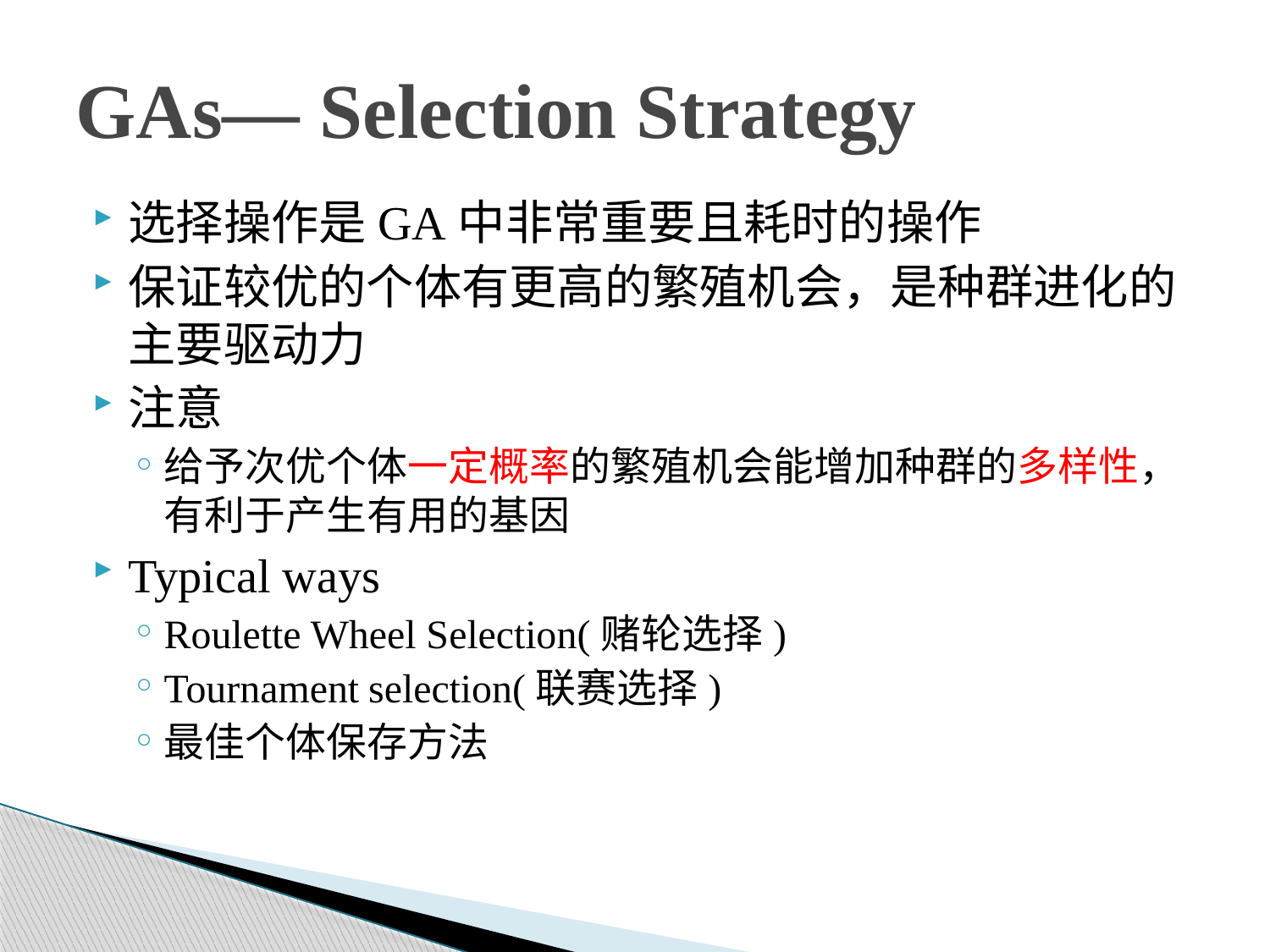

# GAs— Selection Strategy
选择操作是GA中非常重要且耗时的操作
保证较优的个体有更高的繁殖机会，是种群进化的主要驱动力
注意
给予次优个体一定概率的繁殖机会能增加种群的多样性，有利于产生有用的基因
Typical ways
Roulette Wheel Selection(赌轮选择)
Tournament selection(联赛选择)
最佳个体保存方法